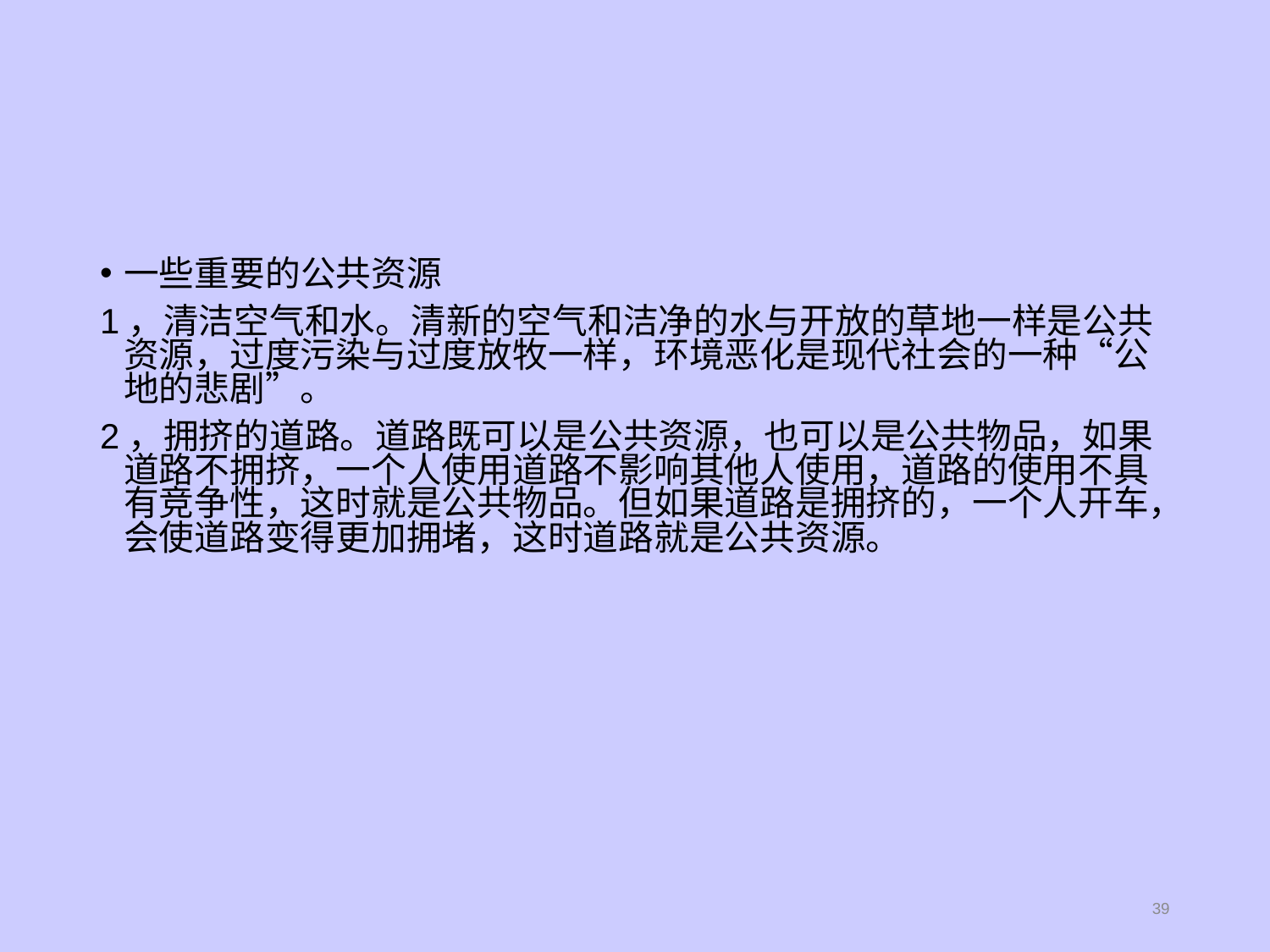

#
一些重要的公共资源
1，清洁空气和水。清新的空气和洁净的水与开放的草地一样是公共资源，过度污染与过度放牧一样，环境恶化是现代社会的一种“公地的悲剧”。
2，拥挤的道路。道路既可以是公共资源，也可以是公共物品，如果道路不拥挤，一个人使用道路不影响其他人使用，道路的使用不具有竞争性，这时就是公共物品。但如果道路是拥挤的，一个人开车，会使道路变得更加拥堵，这时道路就是公共资源。
39